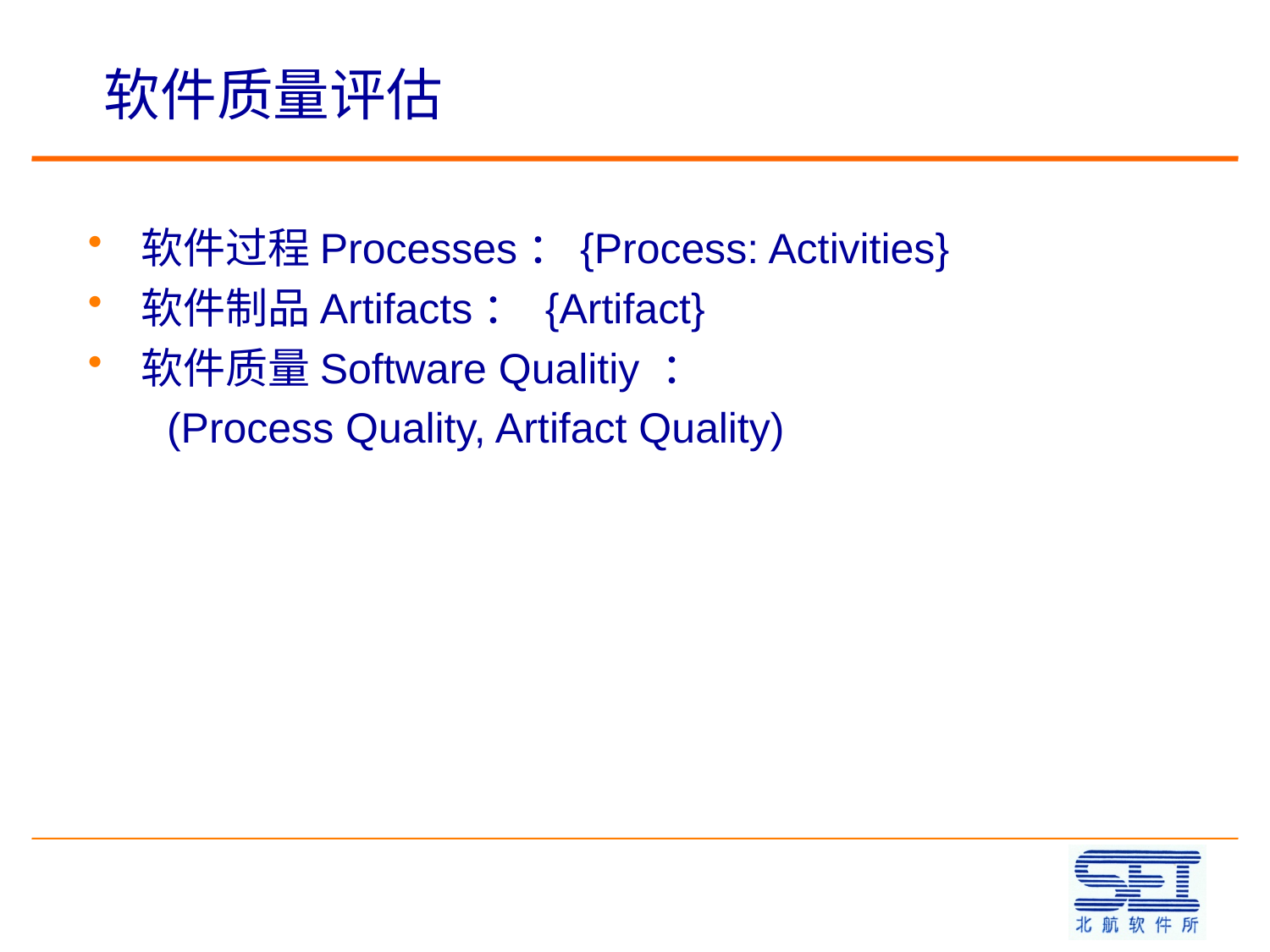

# 软件质量评估
软件过程Processes：{Process: Activities}
软件制品Artifacts： {Artifact}
软件质量Software Qualitiy ：
(Process Quality, Artifact Quality)